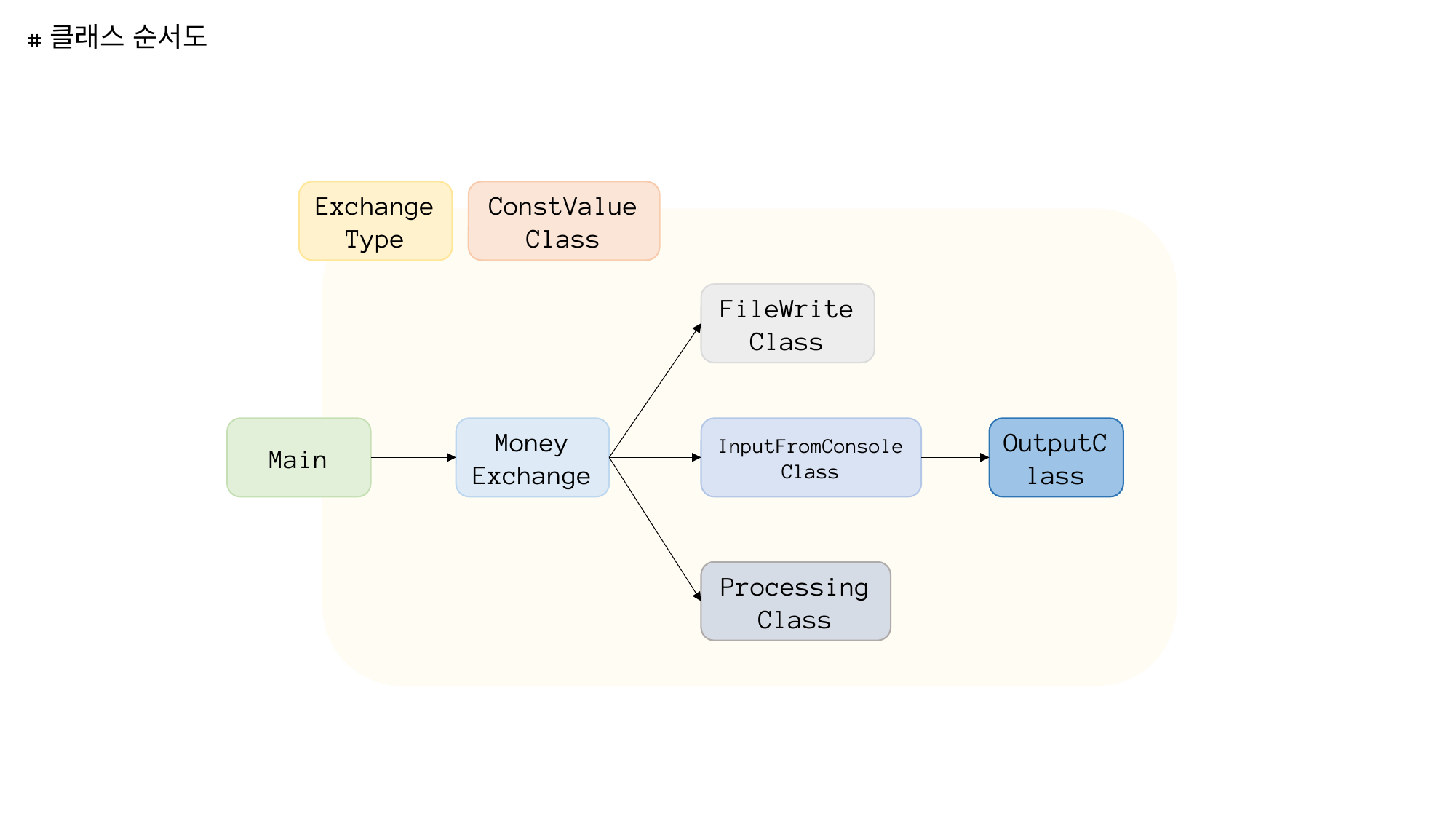

#클래스 순서도
Exchange
Type
ConstValue
Class

FileWriteClass
InputFromConsole
Class
OutputClass
Main
Money Exchange
ProcessingClass